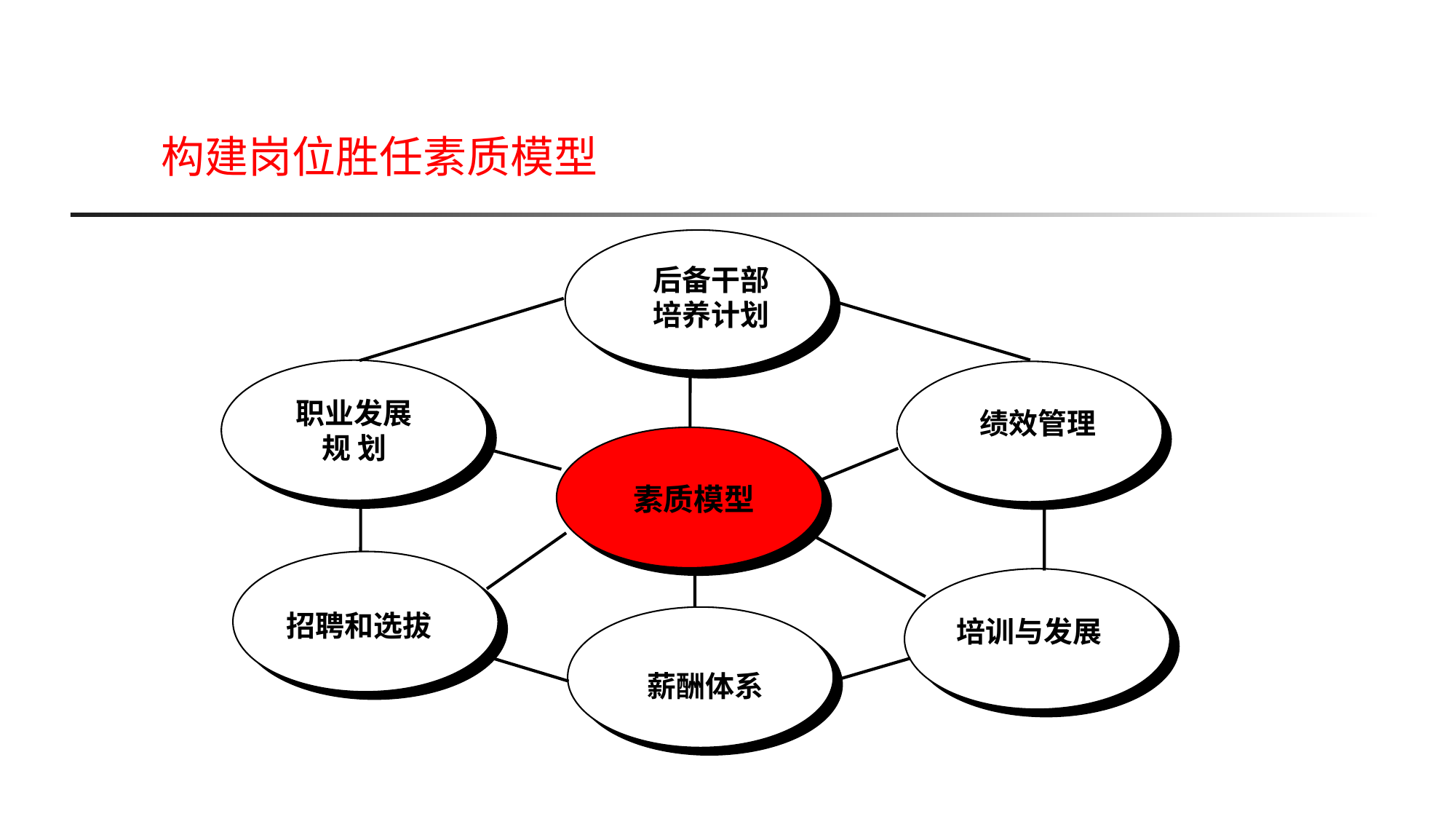

构建岗位胜任素质模型

后备干部
培养计划

绩效管理

职业发展
规 划

素质模型

招聘和选拔

培训与发展

薪酬体系